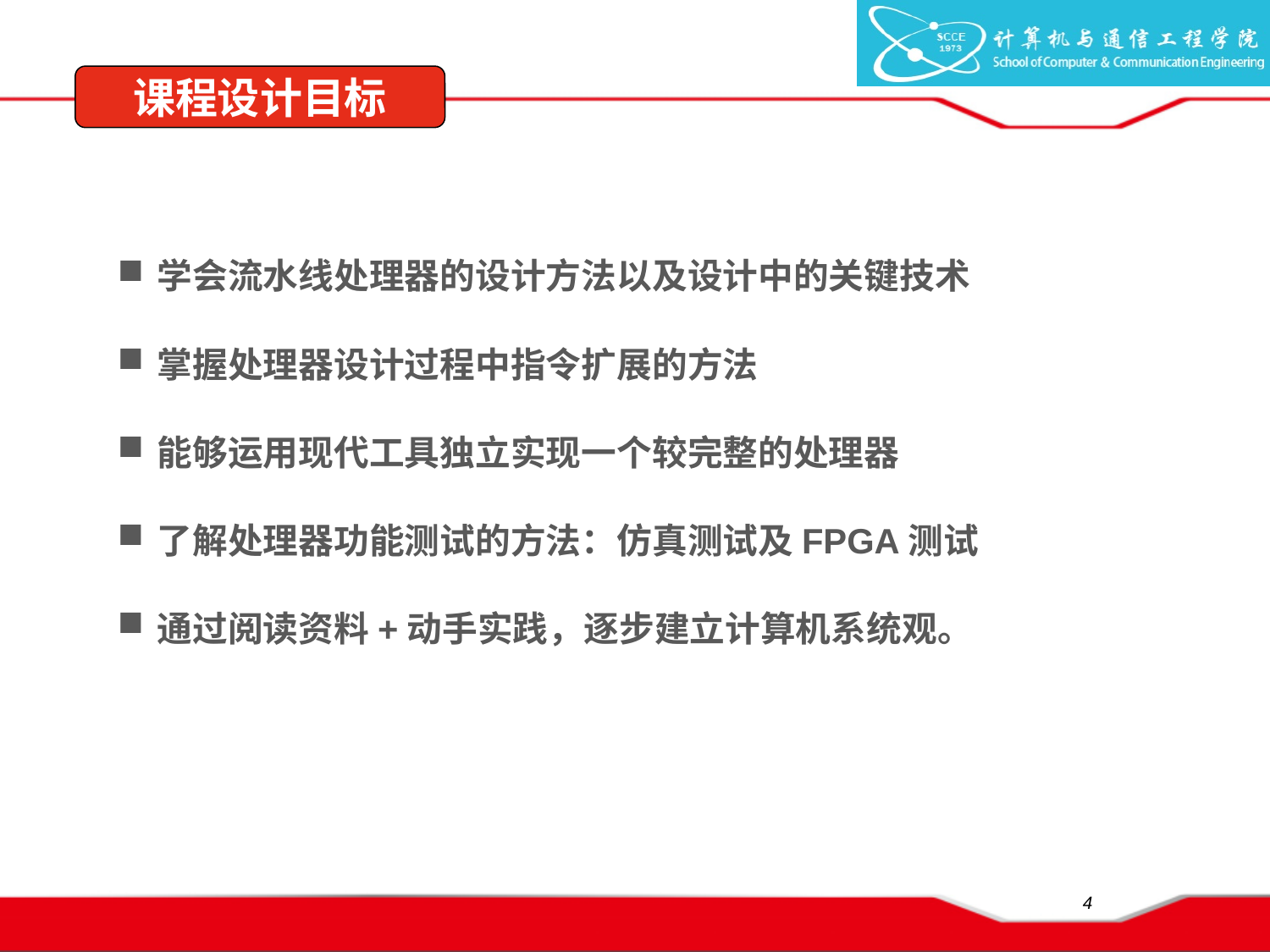

课程设计目标
学会流水线处理器的设计方法以及设计中的关键技术

掌握处理器设计过程中指令扩展的方法

能够运用现代工具独立实现一个较完整的处理器

了解处理器功能测试的方法：仿真测试及FPGA测试

通过阅读资料+动手实践，逐步建立计算机系统观。
4